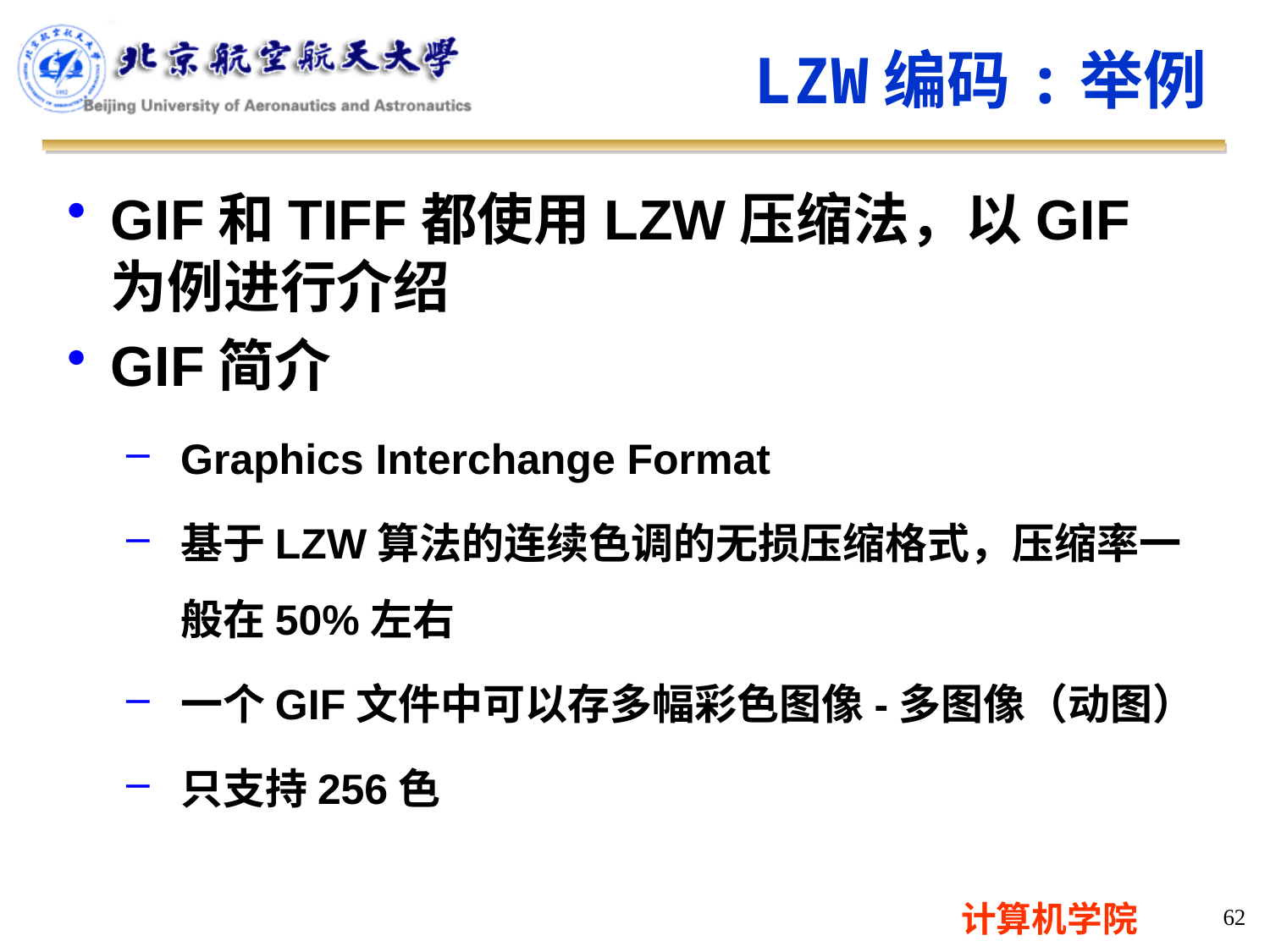

LZW编码:举例
GIF和TIFF都使用LZW压缩法，以GIF为例进行介绍
GIF简介
Graphics Interchange Format
基于LZW算法的连续色调的无损压缩格式，压缩率一般在50%左右
一个GIF文件中可以存多幅彩色图像-多图像（动图）
只支持256色

62